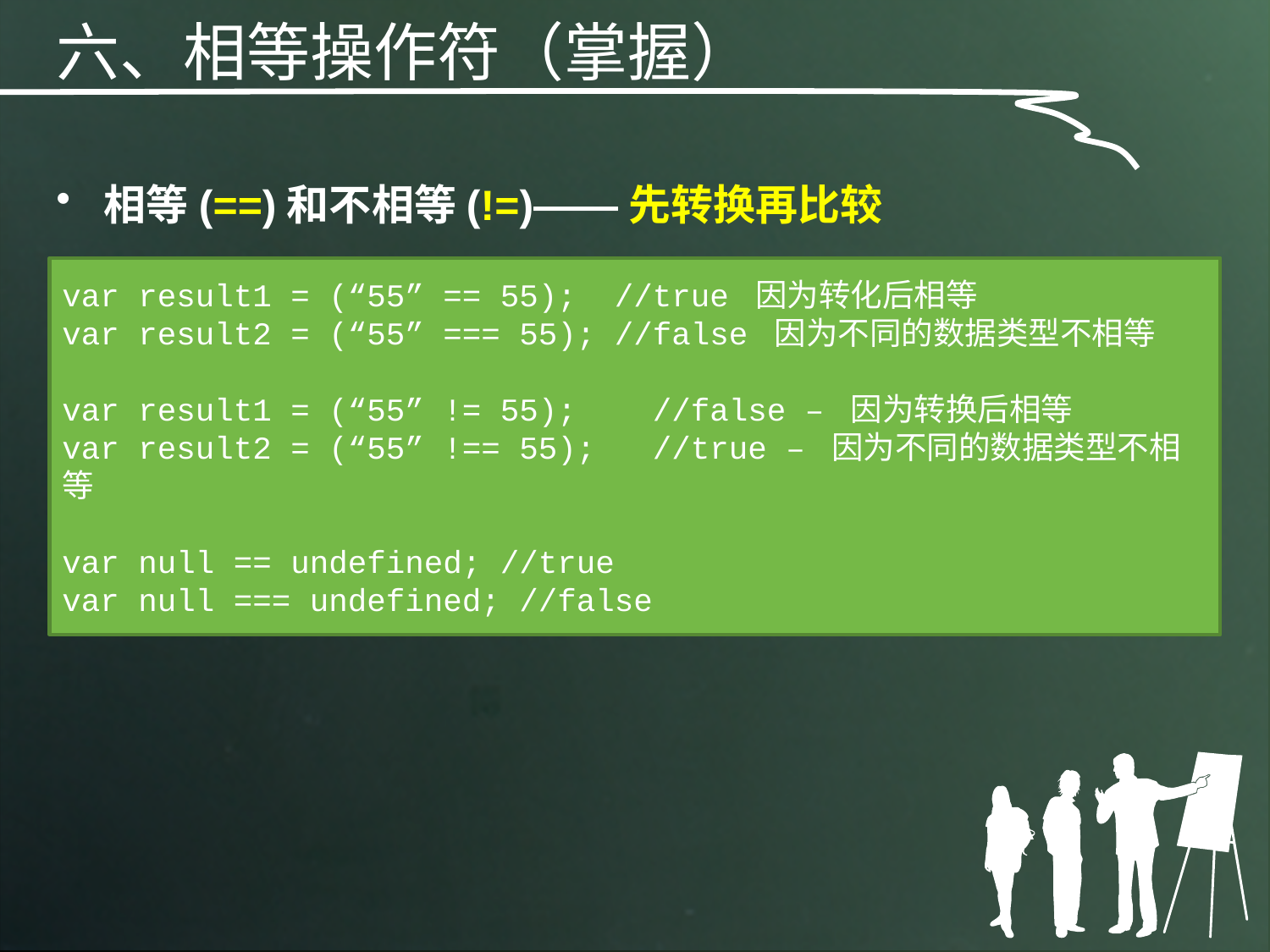

六、相等操作符（掌握）

相等(==)和不相等(!=)——先转换再比较

var result1 = (“55” == 55);  //true 因为转化后相等
var result2 = (“55” === 55); //false 因为不同的数据类型不相等

var result1 = (“55” != 55);    //false – 因为转换后相等
var result2 = (“55” !== 55);   //true – 因为不同的数据类型不相等

var null == undefined; //true
var null === undefined; //false